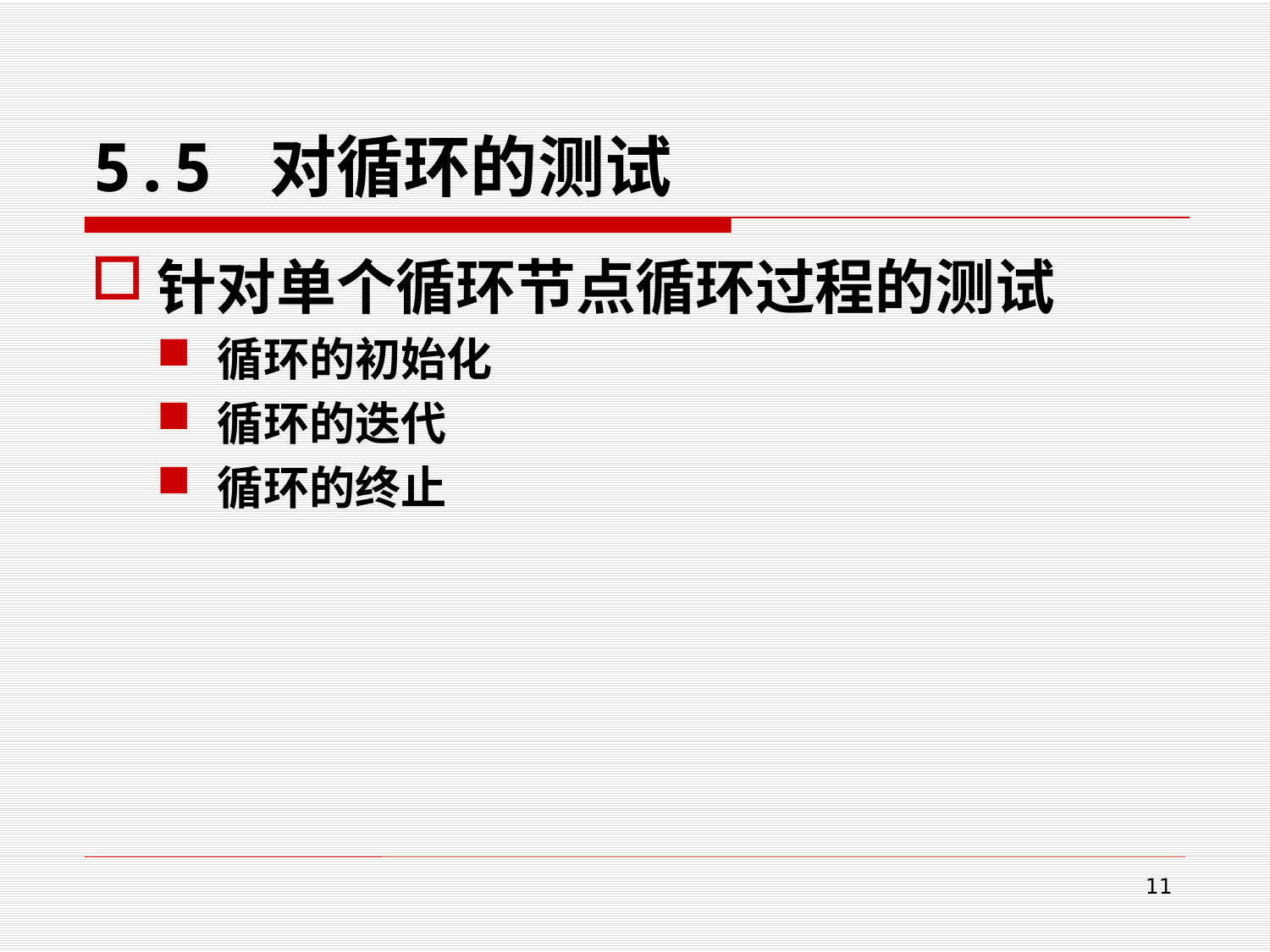

# 5.5 对循环的测试
针对单个循环节点循环过程的测试
循环的初始化
循环的迭代
循环的终止
11